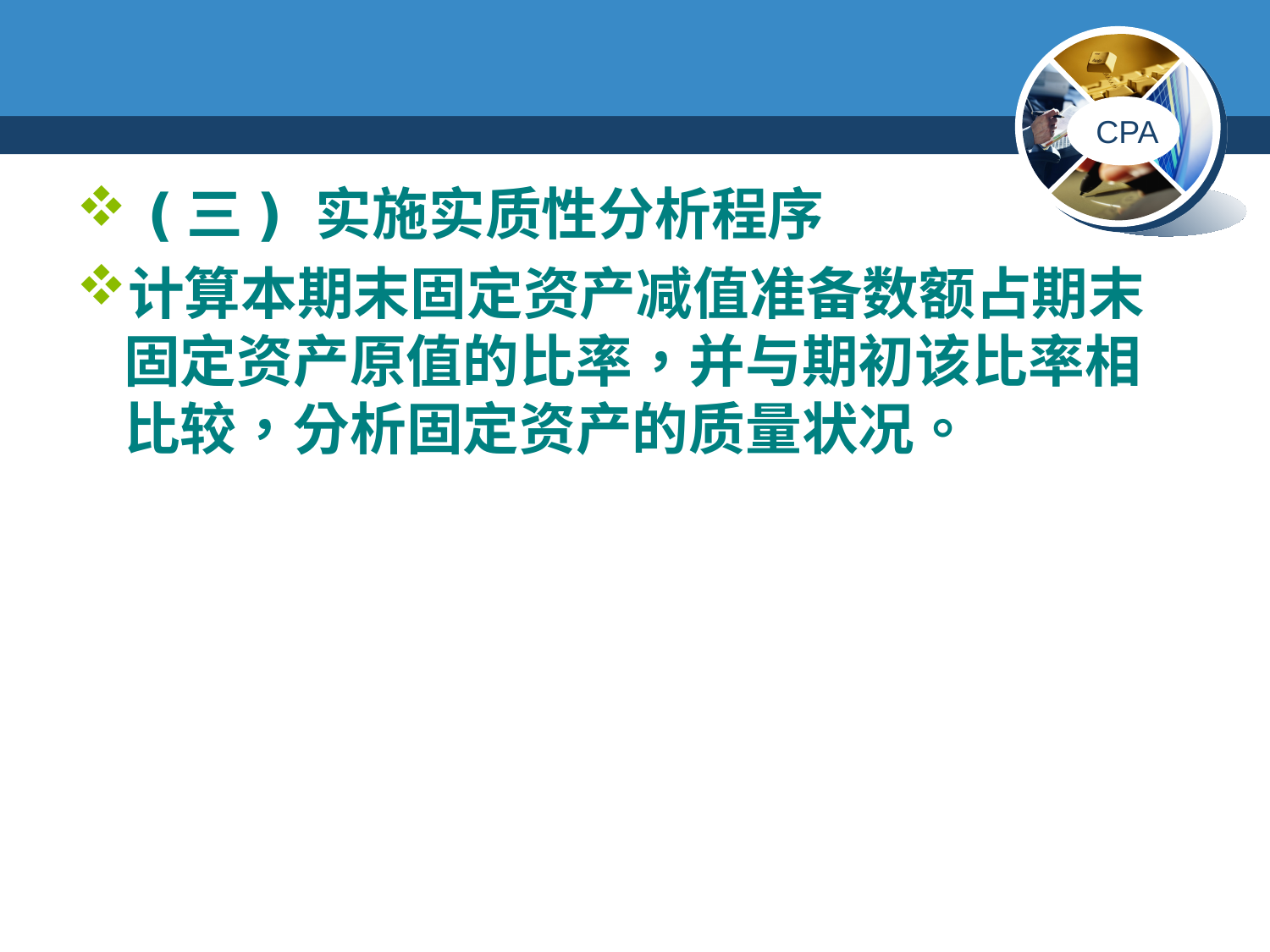

#
 (三) 实施实质性分析程序
计算本期末固定资产减值准备数额占期末固定资产原值的比率，并与期初该比率相比较，分析固定资产的质量状况。